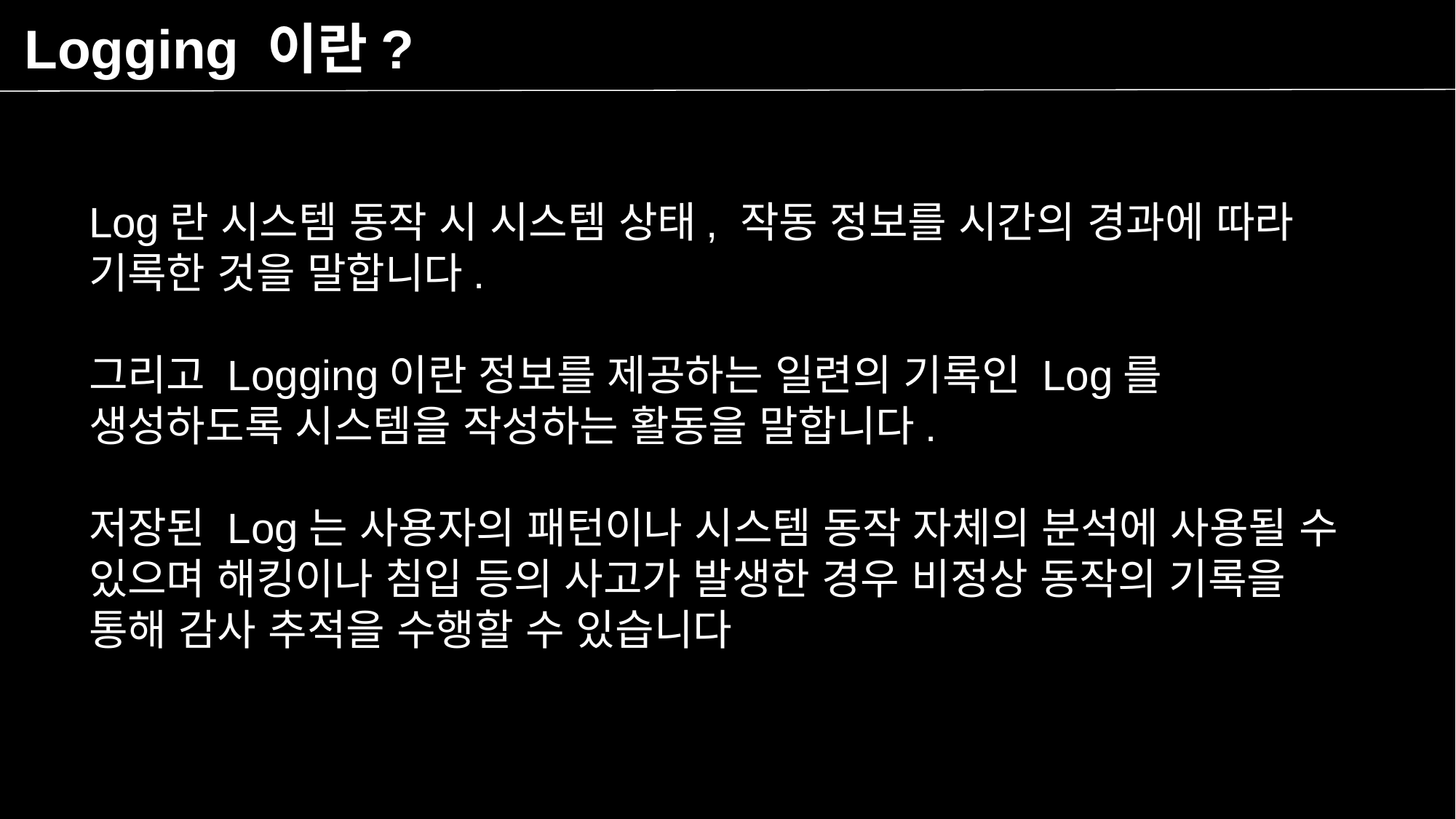

Logging 이란?
Log란 시스템 동작 시 시스템 상태, 작동 정보를 시간의 경과에 따라 기록한 것을 말합니다.

그리고 Logging이란 정보를 제공하는 일련의 기록인 Log를 생성하도록 시스템을 작성하는 활동을 말합니다.

저장된 Log는 사용자의 패턴이나 시스템 동작 자체의 분석에 사용될 수 있으며 해킹이나 침입 등의 사고가 발생한 경우 비정상 동작의 기록을 통해 감사 추적을 수행할 수 있습니다